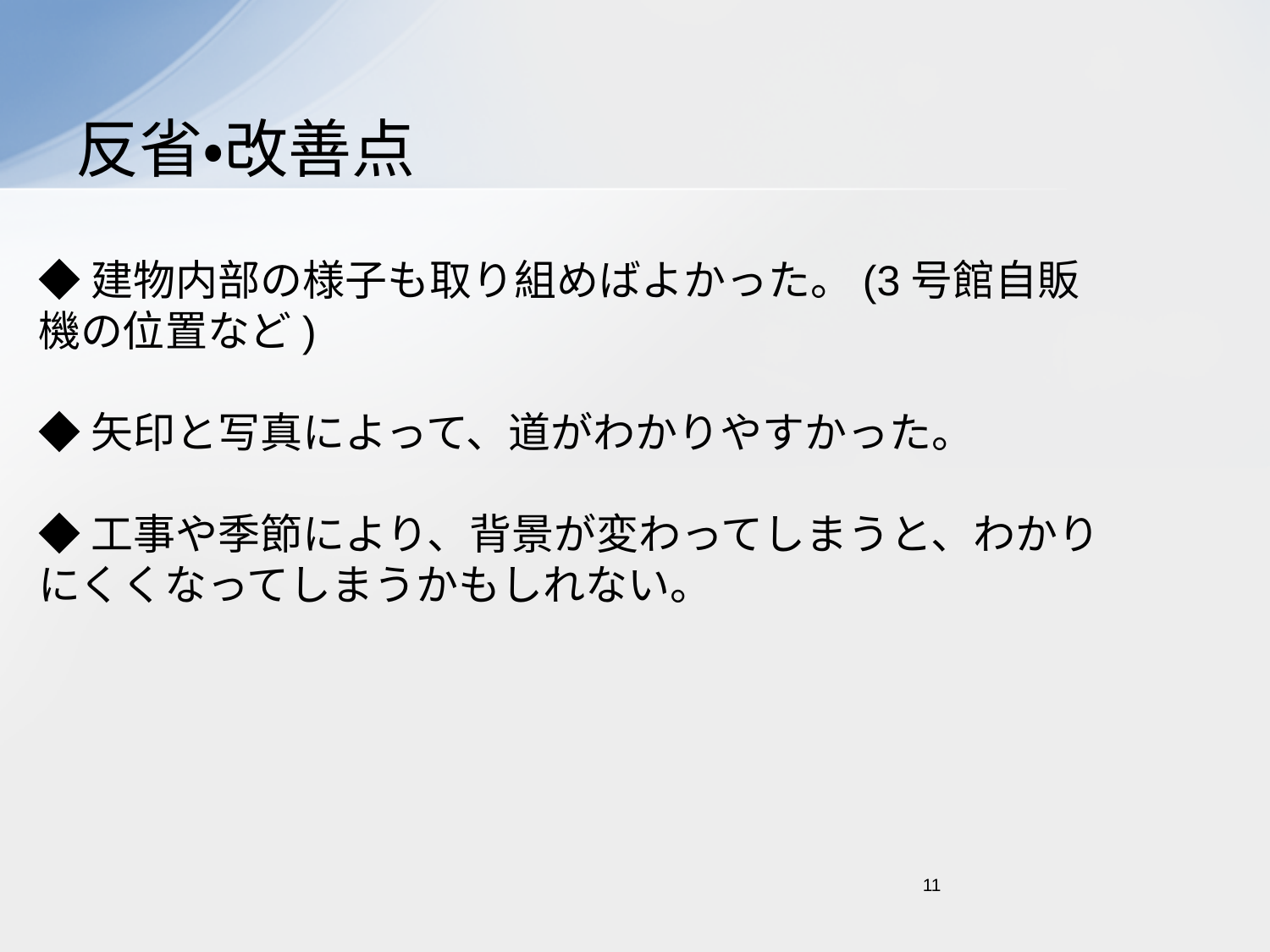

# 反省・改善点
◆建物内部の様子も取り組めばよかった。(3号館自販機の位置など)

◆矢印と写真によって、道がわかりやすかった。

◆工事や季節により、背景が変わってしまうと、わかりにくくなってしまうかもしれない。

11